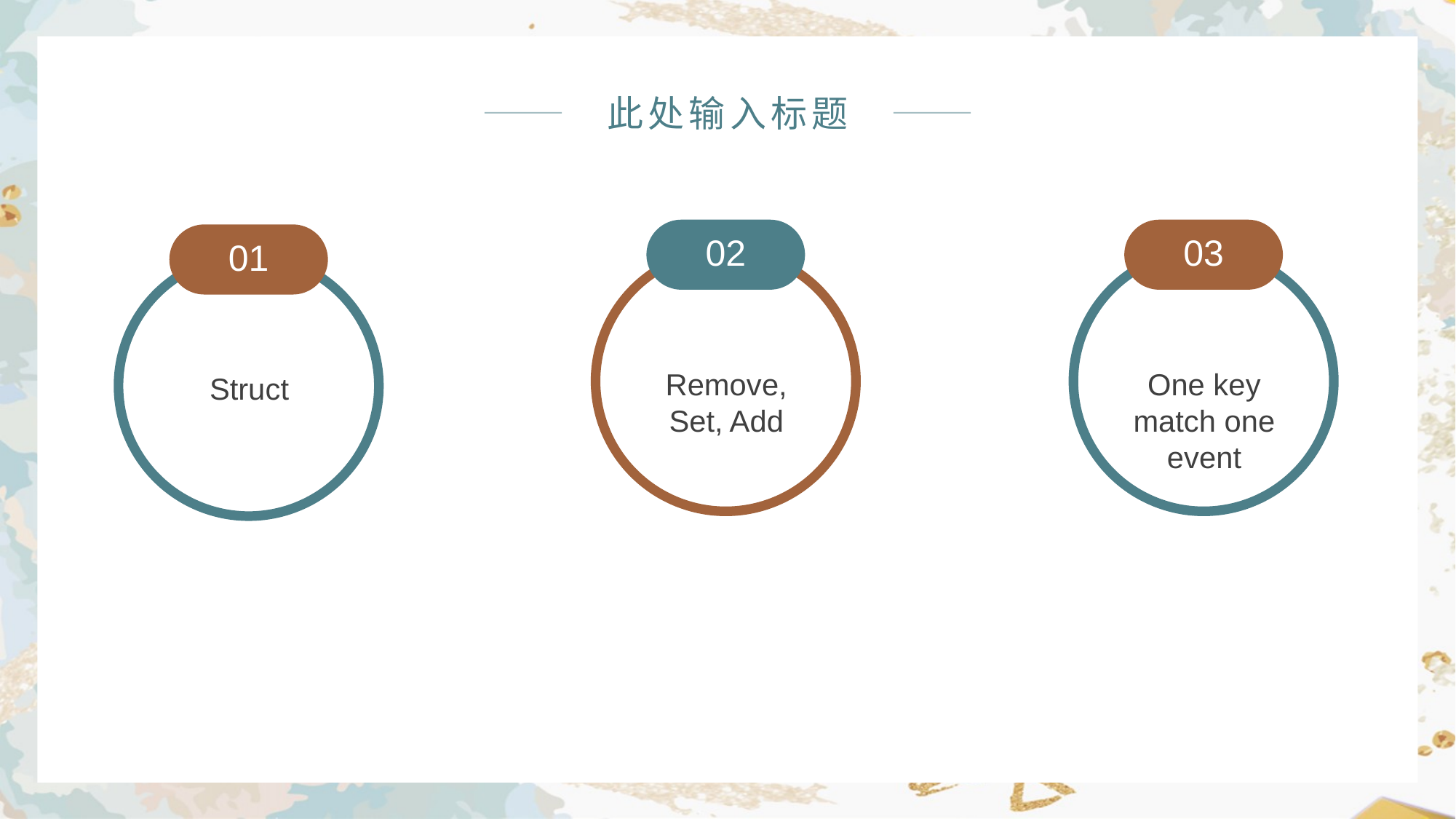

此处输入标题

02
03
01

Remove, Set, Add
One key match one event
Struct